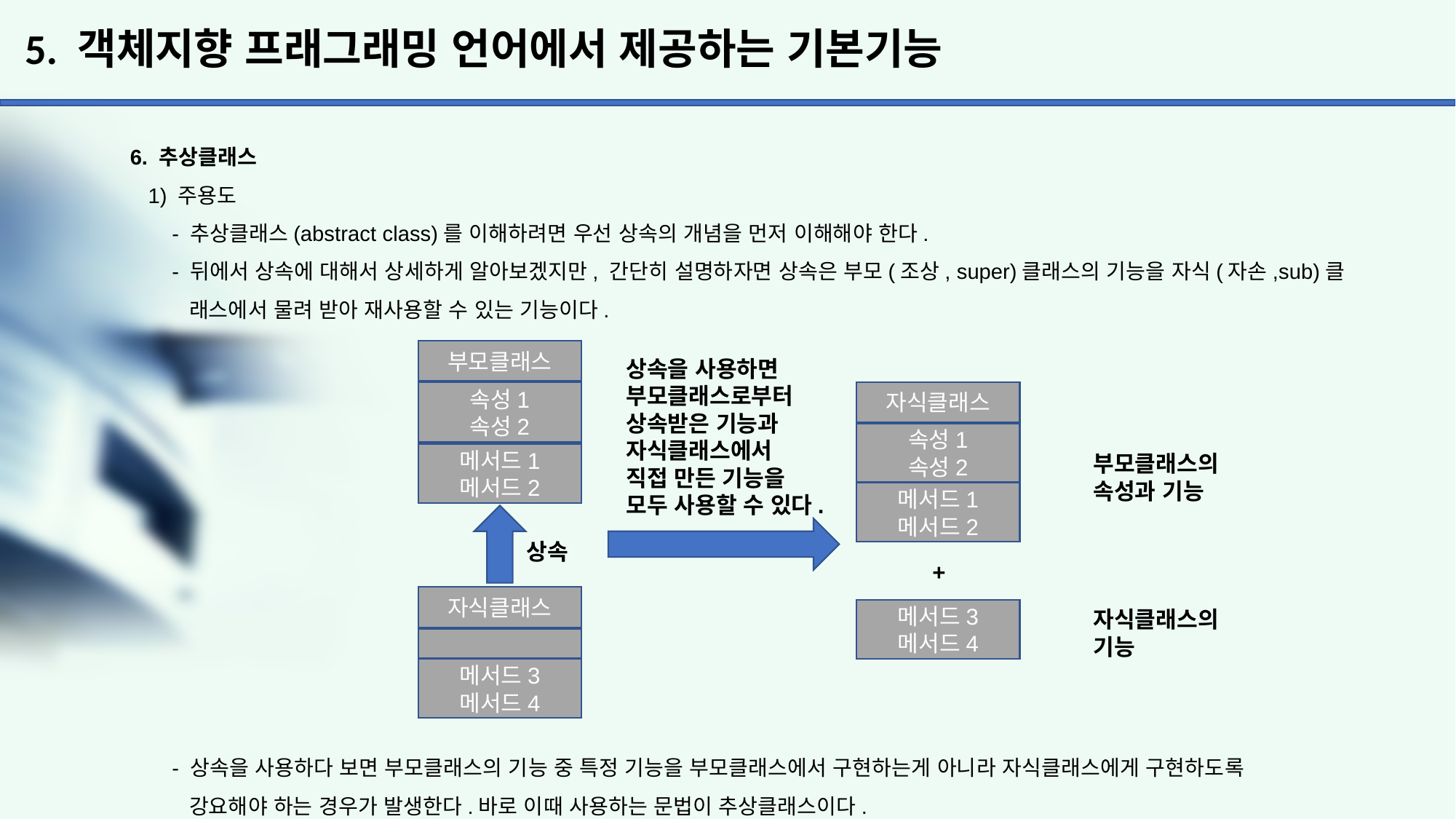

# 5. 객체지향 프래그래밍 언어에서 제공하는 기본기능
6. 추상클래스
   1) 주용도
       - 추상클래스(abstract class)를 이해하려면 우선 상속의 개념을 먼저 이해해야 한다.
       - 뒤에서 상속에 대해서 상세하게 알아보겠지만, 간단히 설명하자면 상속은 부모(조상, super)클래스의 기능을 자식(자손,sub)클
         래스에서 물려 받아 재사용할 수 있는 기능이다.

       - 상속을 사용하다 보면 부모클래스의 기능 중 특정 기능을 부모클래스에서 구현하는게 아니라 자식클래스에게 구현하도록
         강요해야 하는 경우가 발생한다.바로 이때 사용하는 문법이 추상클래스이다.
부모클래스
상속을 사용하면
부모클래스로부터
상속받은 기능과
자식클래스에서
직접 만든 기능을
모두 사용할 수 있다.
자식클래스
속성1
속성2
속성1
속성2

메서드1
메서드2
부모클래스의
속성과 기능
메서드1
메서드2

상속
+
자식클래스
메서드3
메서드4
자식클래스의
기능

메서드3
메서드4